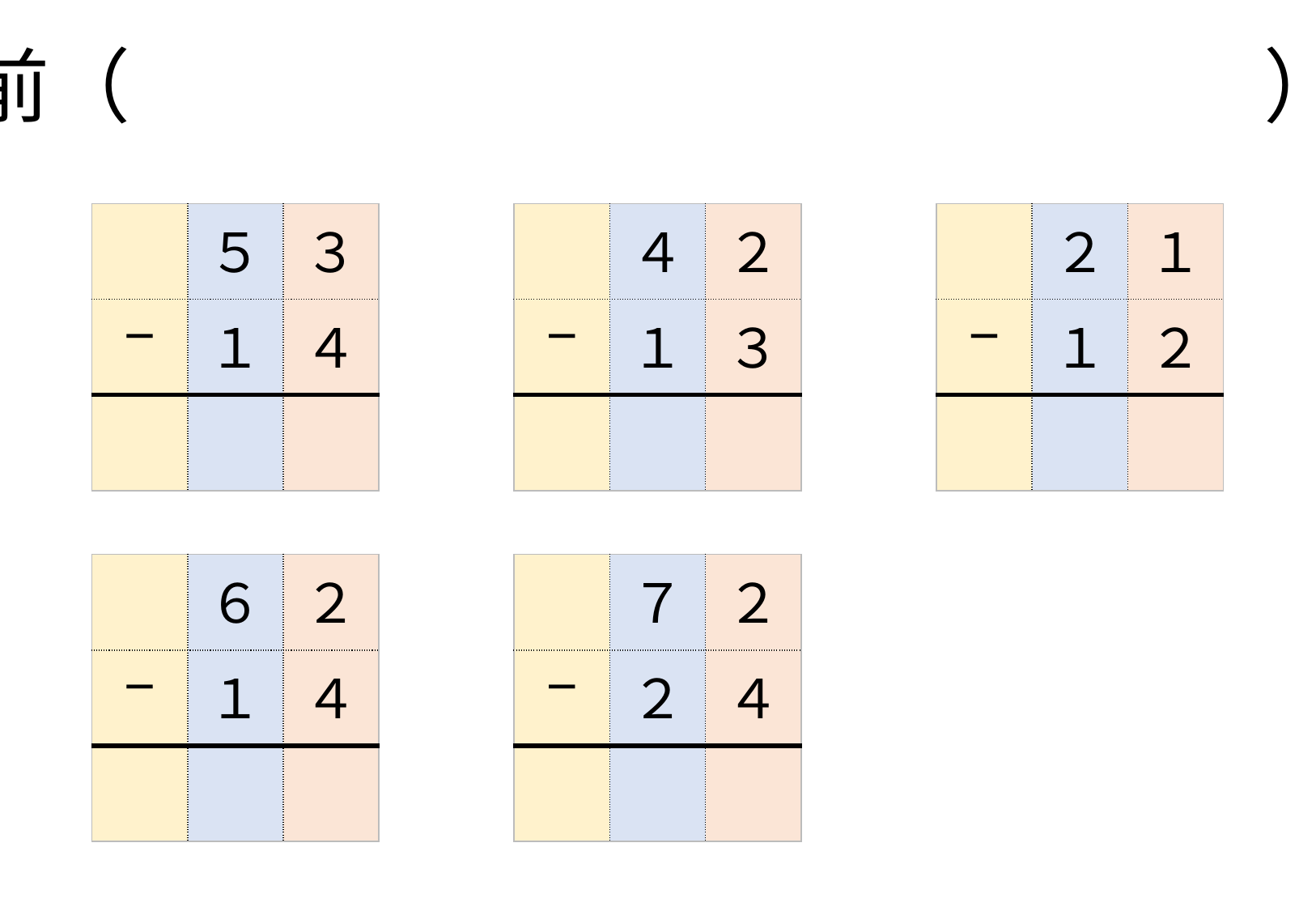

名前（　　　　　　　　　　　　　　）
|  | ５ | ３ |
| --- | --- | --- |
| − | １ | ４ |
|  |  |  |
|  | ４ | ２ |
| --- | --- | --- |
| − | １ | ３ |
|  |  |  |
|  | ２ | １ |
| --- | --- | --- |
| − | １ | ２ |
|  |  |  |
|  | ６ | ２ |
| --- | --- | --- |
| − | １ | ４ |
|  |  |  |
|  | ７ | ２ |
| --- | --- | --- |
| − | ２ | ４ |
|  |  |  |